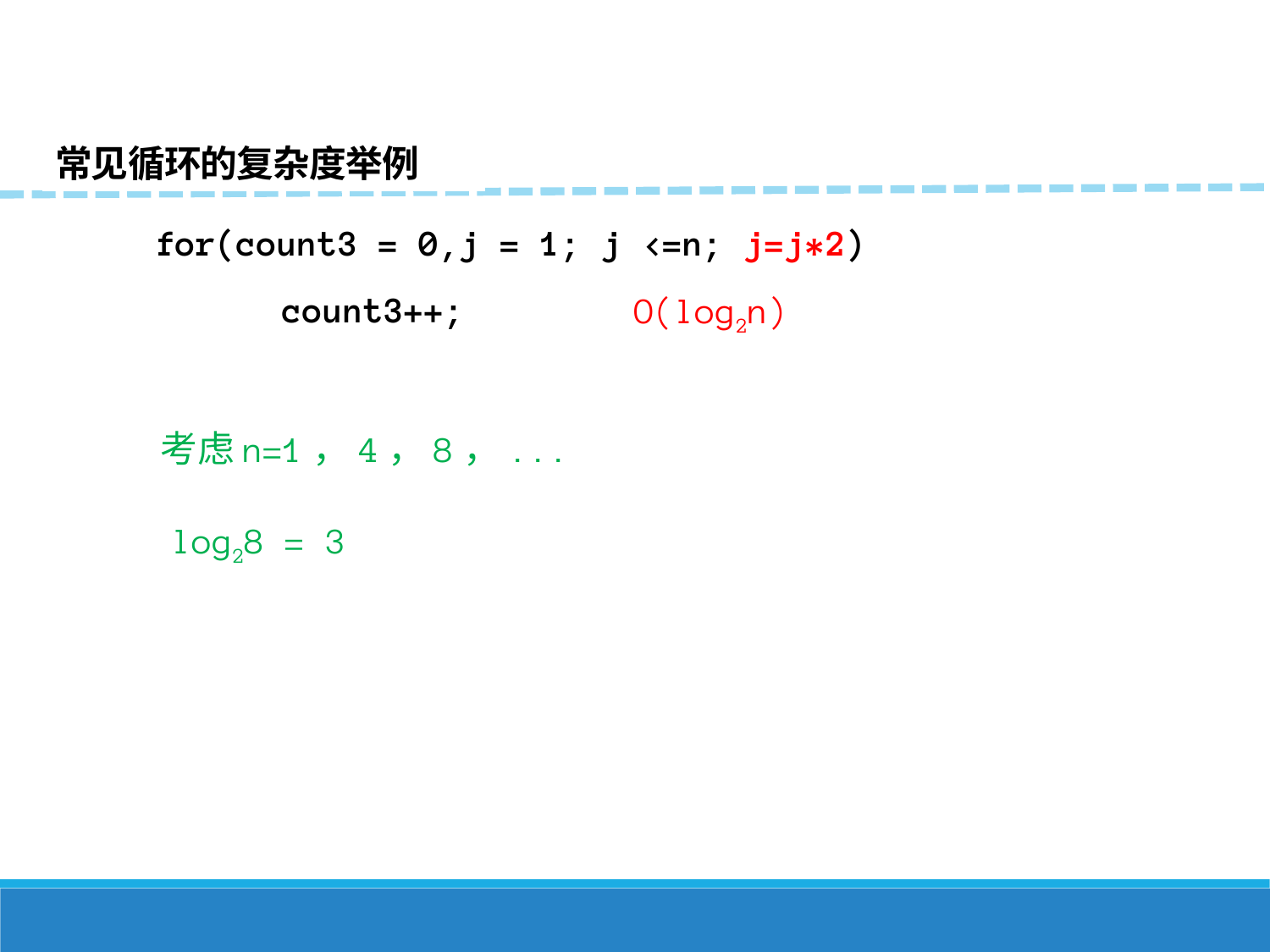

常见循环的复杂度举例
	for(count3 = 0,j = 1; j <=n; j=j*2)
		count3++;
O(log2n)
考虑n=1，4，8，...
log28 = 3